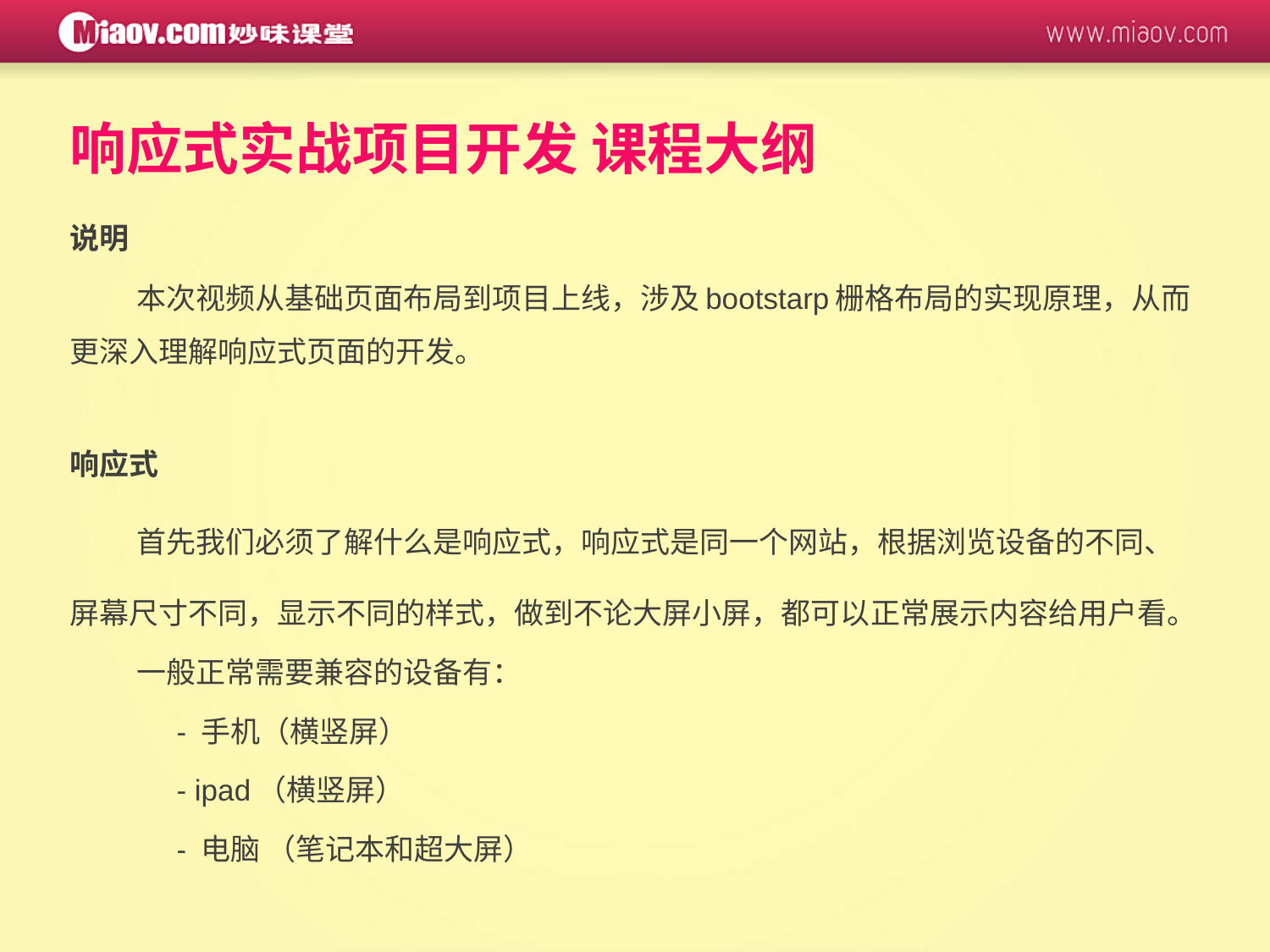

响应式实战项目开发 课程大纲

说明
本次视频从基础页面布局到项目上线，涉及bootstarp栅格布局的实现原理，从而更深入理解响应式页面的开发。

响应式
首先我们必须了解什么是响应式，响应式是同一个网站，根据浏览设备的不同、屏幕尺寸不同，显示不同的样式，做到不论大屏小屏，都可以正常展示内容给用户看。
一般正常需要兼容的设备有：
	- 手机（横竖屏）
	- ipad（横竖屏）
	- 电脑 （笔记本和超大屏）